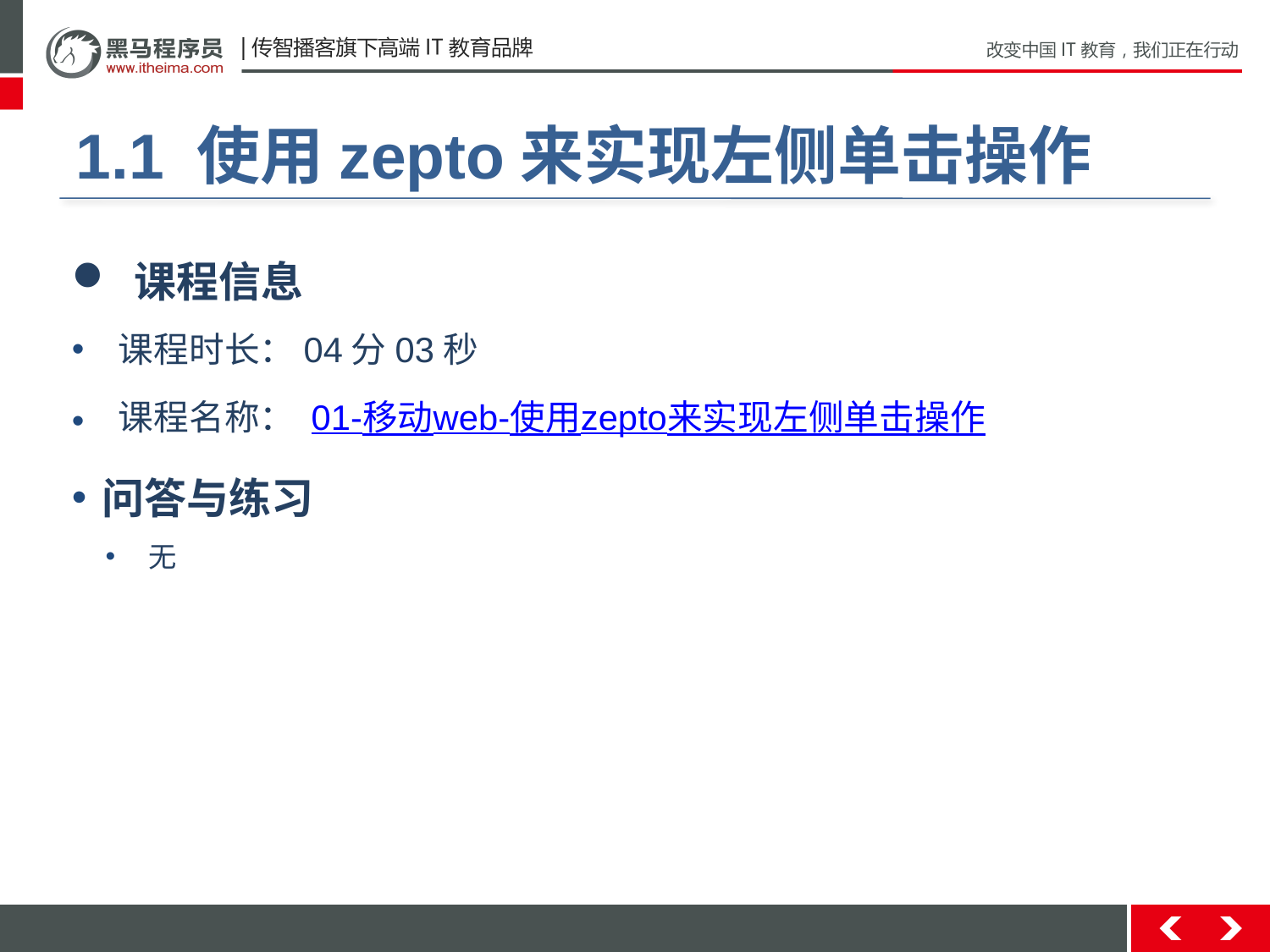

#
1.1 使用zepto来实现左侧单击操作
 课程信息
 课程时长：04分03秒
 课程名称： 01-移动web-使用zepto来实现左侧单击操作
问答与练习
 无